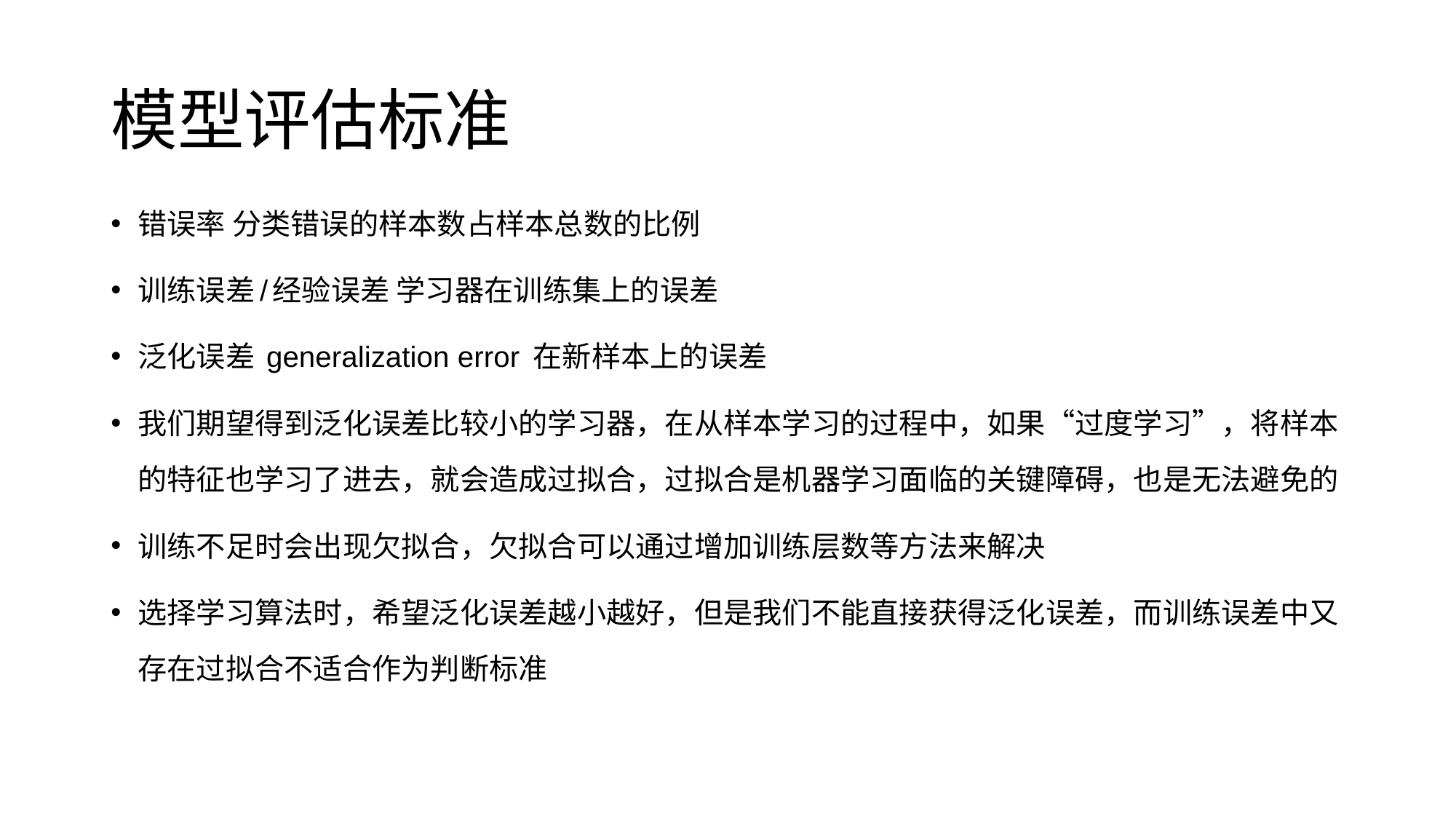

# 模型评估标准
错误率 分类错误的样本数占样本总数的比例
训练误差/经验误差 学习器在训练集上的误差
泛化误差 generalization error 在新样本上的误差
我们期望得到泛化误差比较小的学习器，在从样本学习的过程中，如果“过度学习”，将样本的特征也学习了进去，就会造成过拟合，过拟合是机器学习面临的关键障碍，也是无法避免的
训练不足时会出现欠拟合，欠拟合可以通过增加训练层数等方法来解决
选择学习算法时，希望泛化误差越小越好，但是我们不能直接获得泛化误差，而训练误差中又存在过拟合不适合作为判断标准